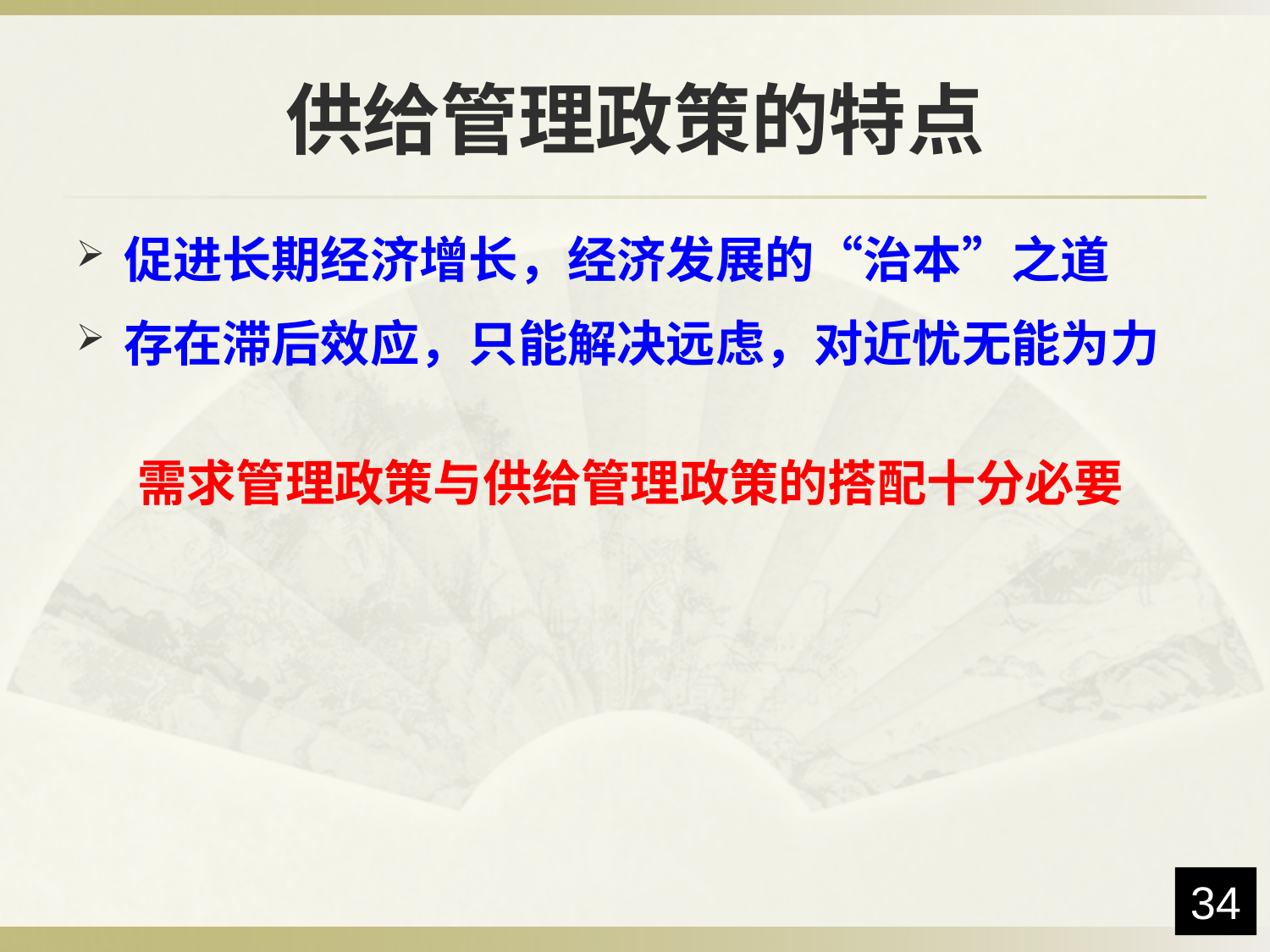

# 供给管理政策的特点
促进长期经济增长，经济发展的“治本”之道
存在滞后效应，只能解决远虑，对近忧无能为力
需求管理政策与供给管理政策的搭配十分必要
34